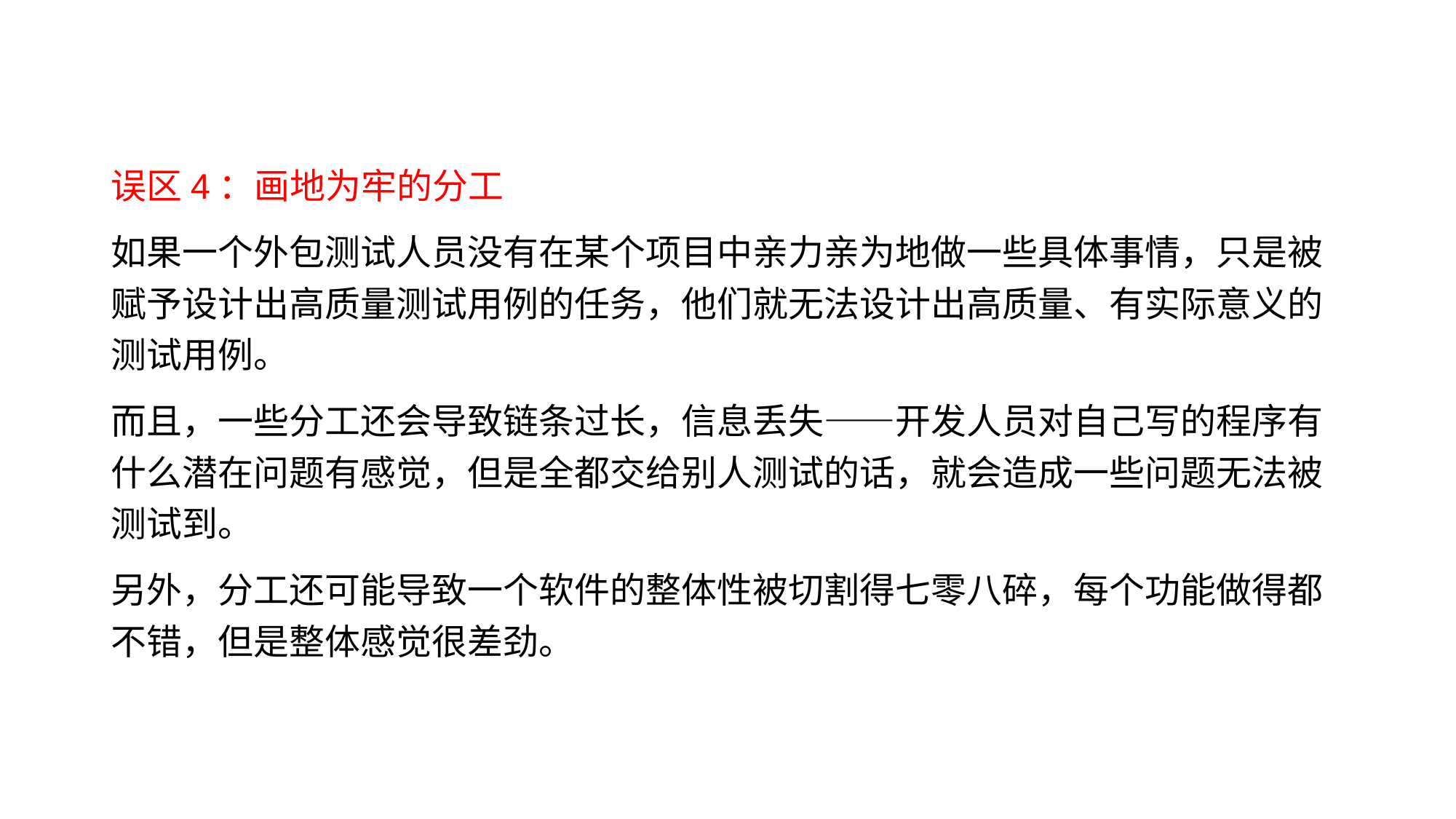

误区4：画地为牢的分工
如果一个外包测试人员没有在某个项目中亲力亲为地做一些具体事情，只是被赋予设计出高质量测试用例的任务，他们就无法设计出高质量、有实际意义的测试用例。
而且，一些分工还会导致链条过长，信息丢失——开发人员对自己写的程序有什么潜在问题有感觉，但是全都交给别人测试的话，就会造成一些问题无法被测试到。
另外，分工还可能导致一个软件的整体性被切割得七零八碎，每个功能做得都不错，但是整体感觉很差劲。